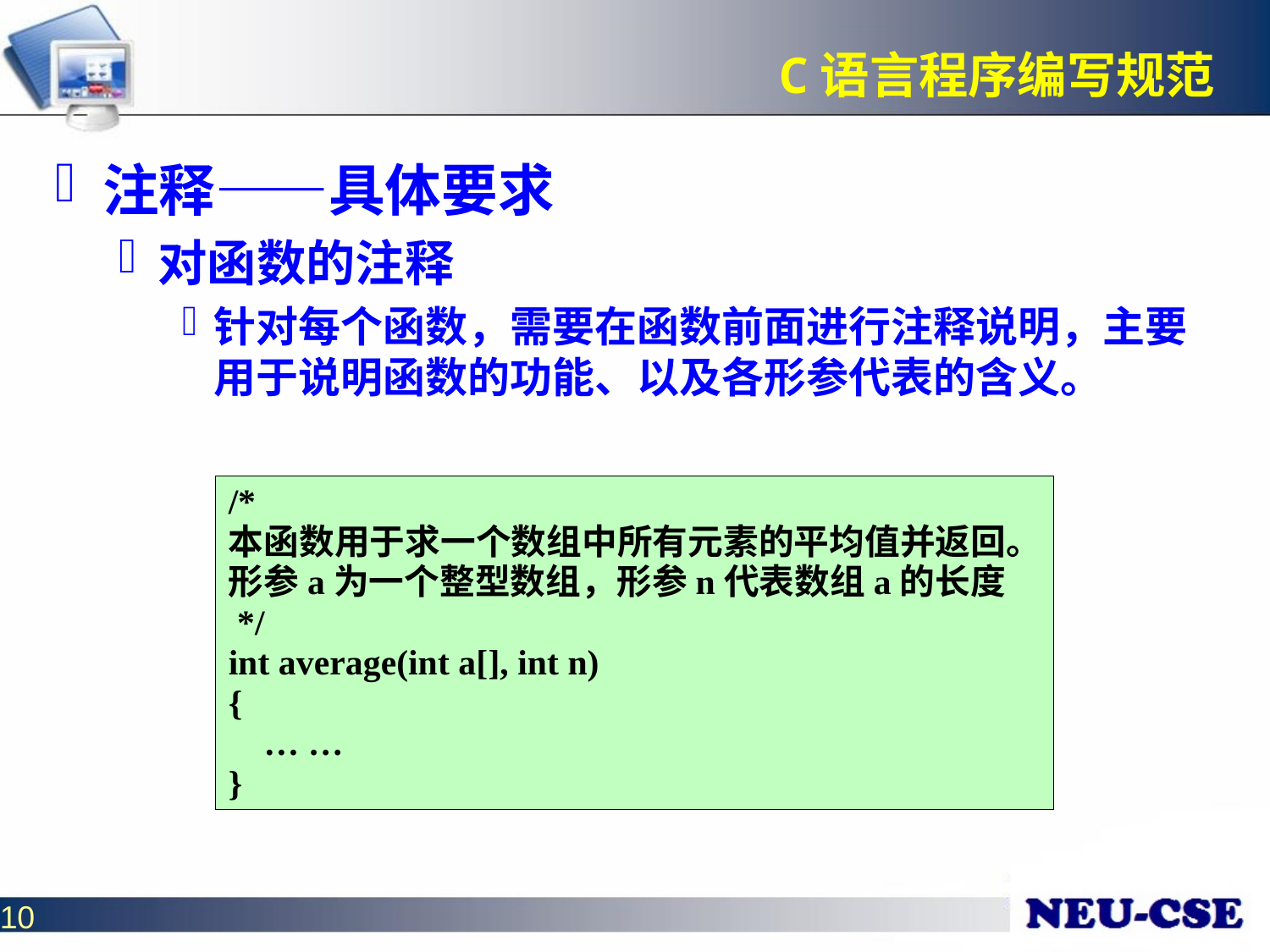

# C语言程序编写规范
注释——具体要求
对函数的注释
针对每个函数，需要在函数前面进行注释说明，主要用于说明函数的功能、以及各形参代表的含义。

/*
本函数用于求一个数组中所有元素的平均值并返回。
形参a为一个整型数组，形参n代表数组a的长度
 */
int average(int a[], int n)
{
    … …
}